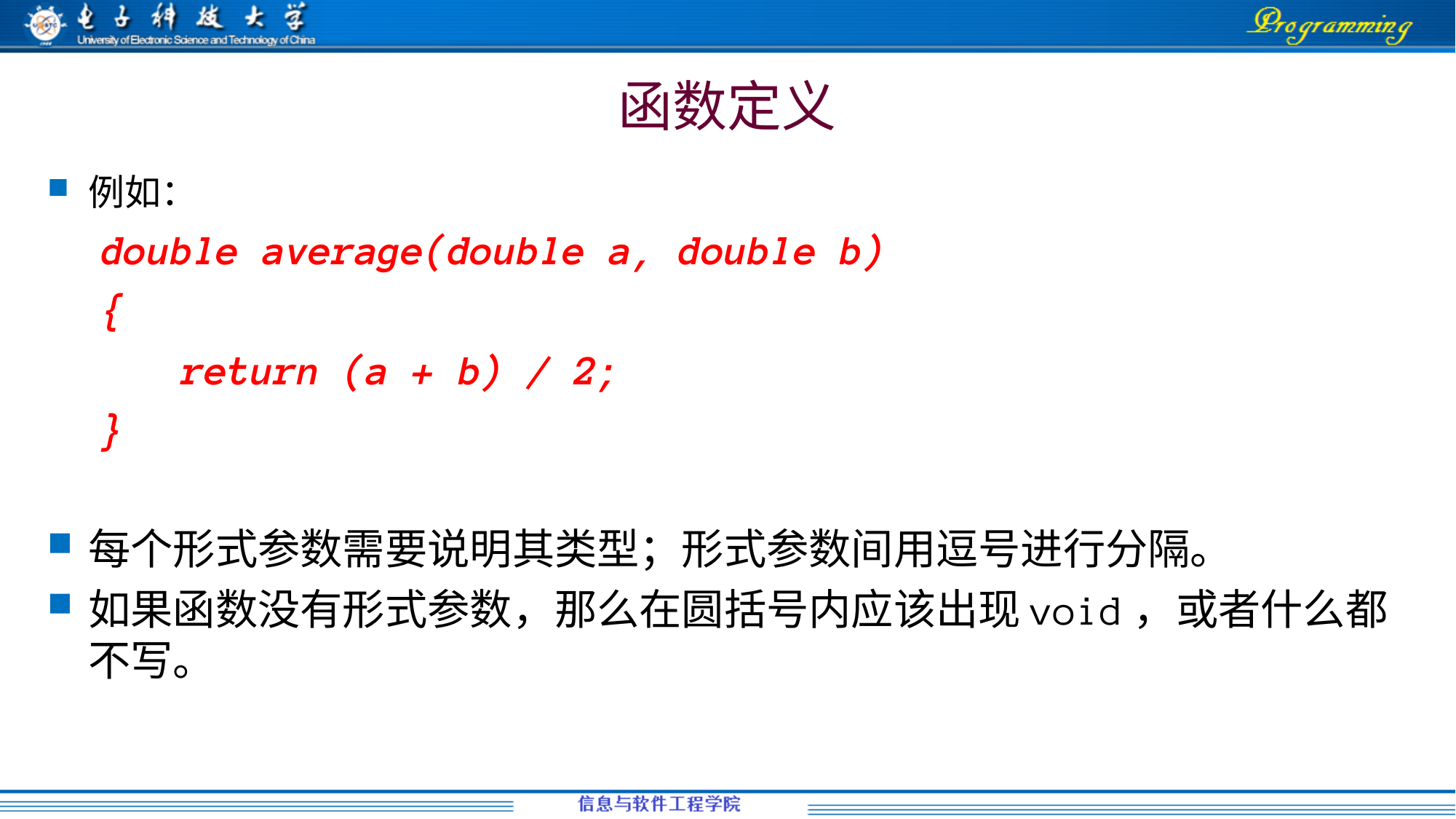

# 函数定义
例如：
double average(double a, double b)
{
	  return (a + b) / 2;
}

每个形式参数需要说明其类型；形式参数间用逗号进行分隔。
如果函数没有形式参数，那么在圆括号内应该出现void，或者什么都不写。